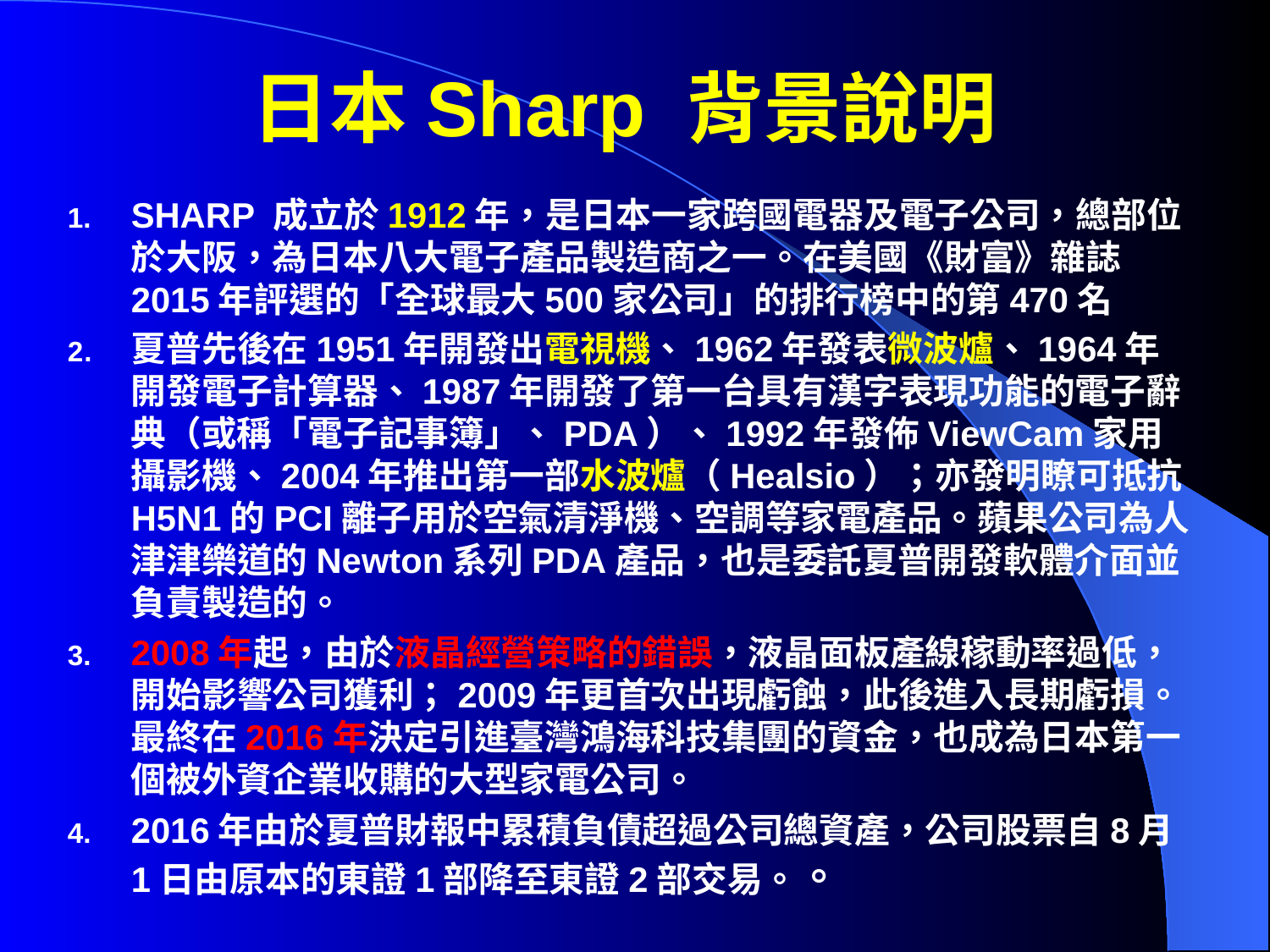

# 日本Sharp 背景說明
SHARP 成立於1912年，是日本一家跨國電器及電子公司，總部位於大阪，為日本八大電子產品製造商之一。在美國《財富》雜誌2015年評選的「全球最大500家公司」的排行榜中的第470名
夏普先後在1951年開發出電視機、1962年發表微波爐、1964年開發電子計算器、1987年開發了第一台具有漢字表現功能的電子辭典（或稱「電子記事簿」、PDA）、1992年發佈ViewCam家用攝影機、2004年推出第一部水波爐（Healsio）；亦發明瞭可抵抗H5N1的PCI離子用於空氣清淨機、空調等家電產品。蘋果公司為人津津樂道的Newton系列PDA產品，也是委託夏普開發軟體介面並負責製造的。
2008年起，由於液晶經營策略的錯誤，液晶面板產線稼動率過低，開始影響公司獲利；2009年更首次出現虧蝕，此後進入長期虧損。最終在2016年決定引進臺灣鴻海科技集團的資金，也成為日本第一個被外資企業收購的大型家電公司。
2016年由於夏普財報中累積負債超過公司總資產，公司股票自8月1日由原本的東證1部降至東證2部交易。。